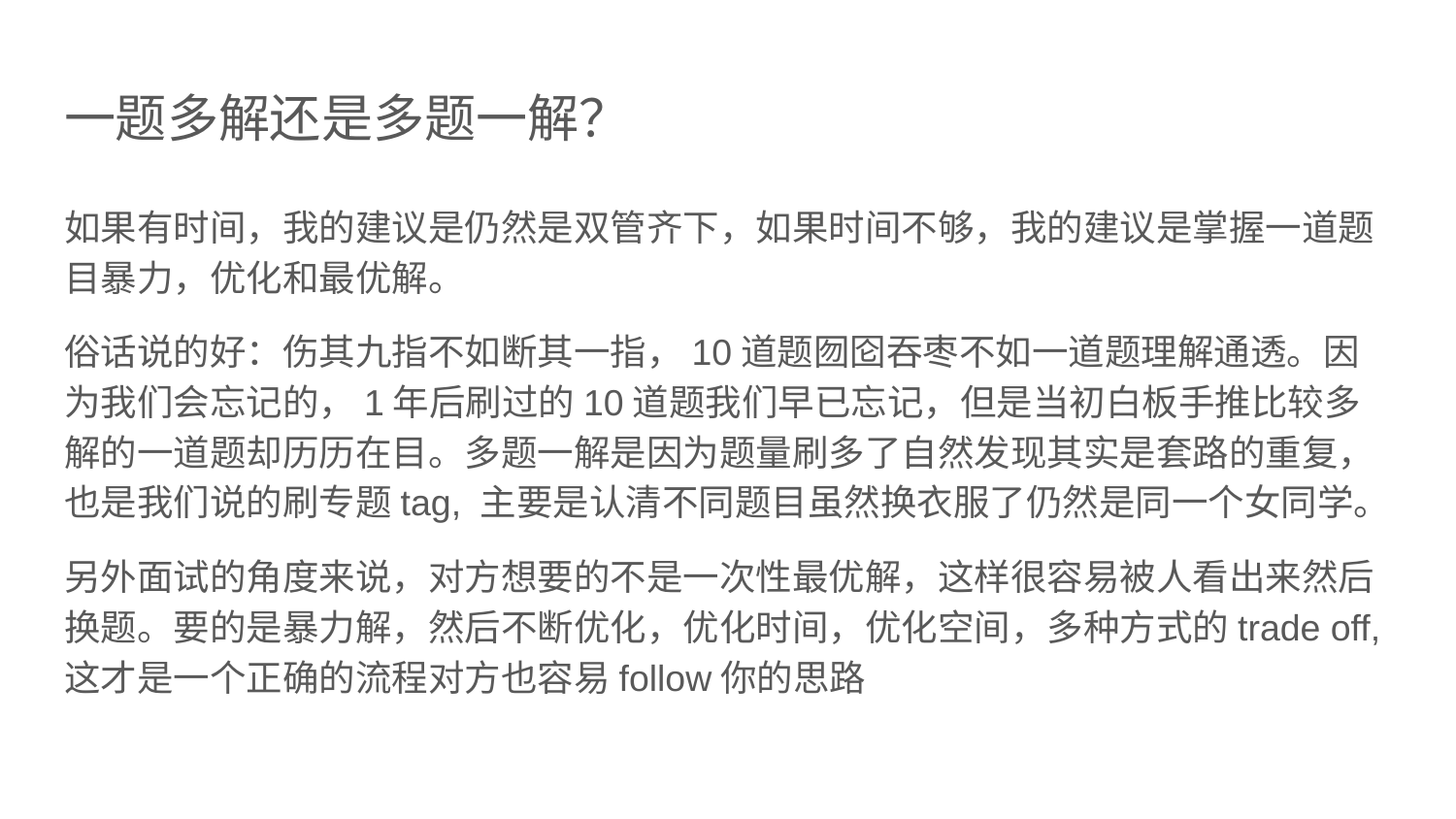

# 一题多解还是多题一解？
如果有时间，我的建议是仍然是双管齐下，如果时间不够，我的建议是掌握一道题目暴力，优化和最优解。
俗话说的好：伤其九指不如断其一指，10道题囫囵吞枣不如一道题理解通透。因为我们会忘记的，1年后刷过的10道题我们早已忘记，但是当初白板手推比较多解的一道题却历历在目。多题一解是因为题量刷多了自然发现其实是套路的重复，也是我们说的刷专题tag, 主要是认清不同题目虽然换衣服了仍然是同一个女同学。
另外面试的角度来说，对方想要的不是一次性最优解，这样很容易被人看出来然后换题。要的是暴力解，然后不断优化，优化时间，优化空间，多种方式的trade off,这才是一个正确的流程对方也容易follow你的思路